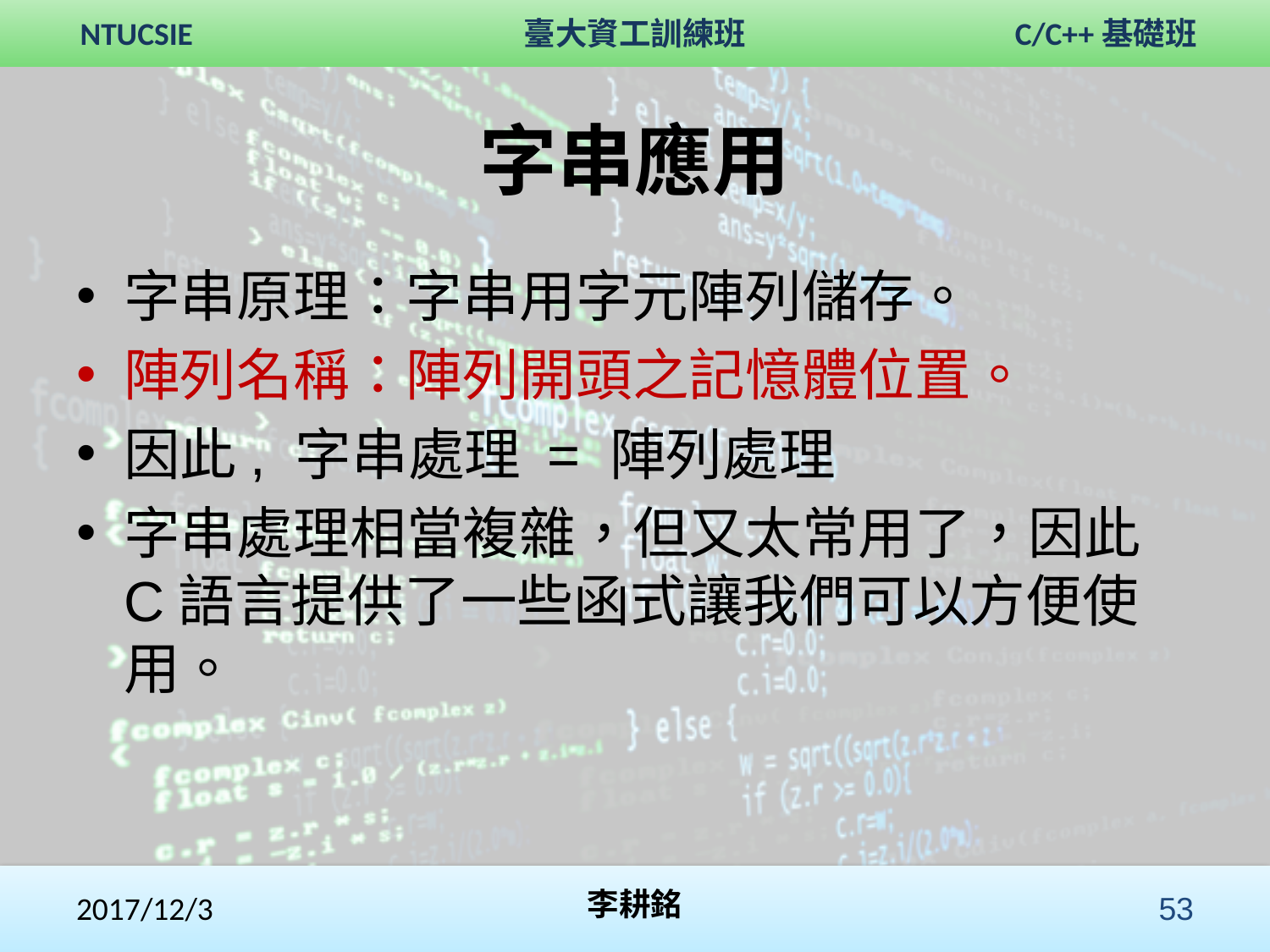

# 字串應用
字串原理：字串用字元陣列儲存。
陣列名稱：陣列開頭之記憶體位置。
因此, 字串處理 = 陣列處理
字串處理相當複雜，但又太常用了，因此C語言提供了一些函式讓我們可以方便使用。

2017/12/3
李耕銘
 53